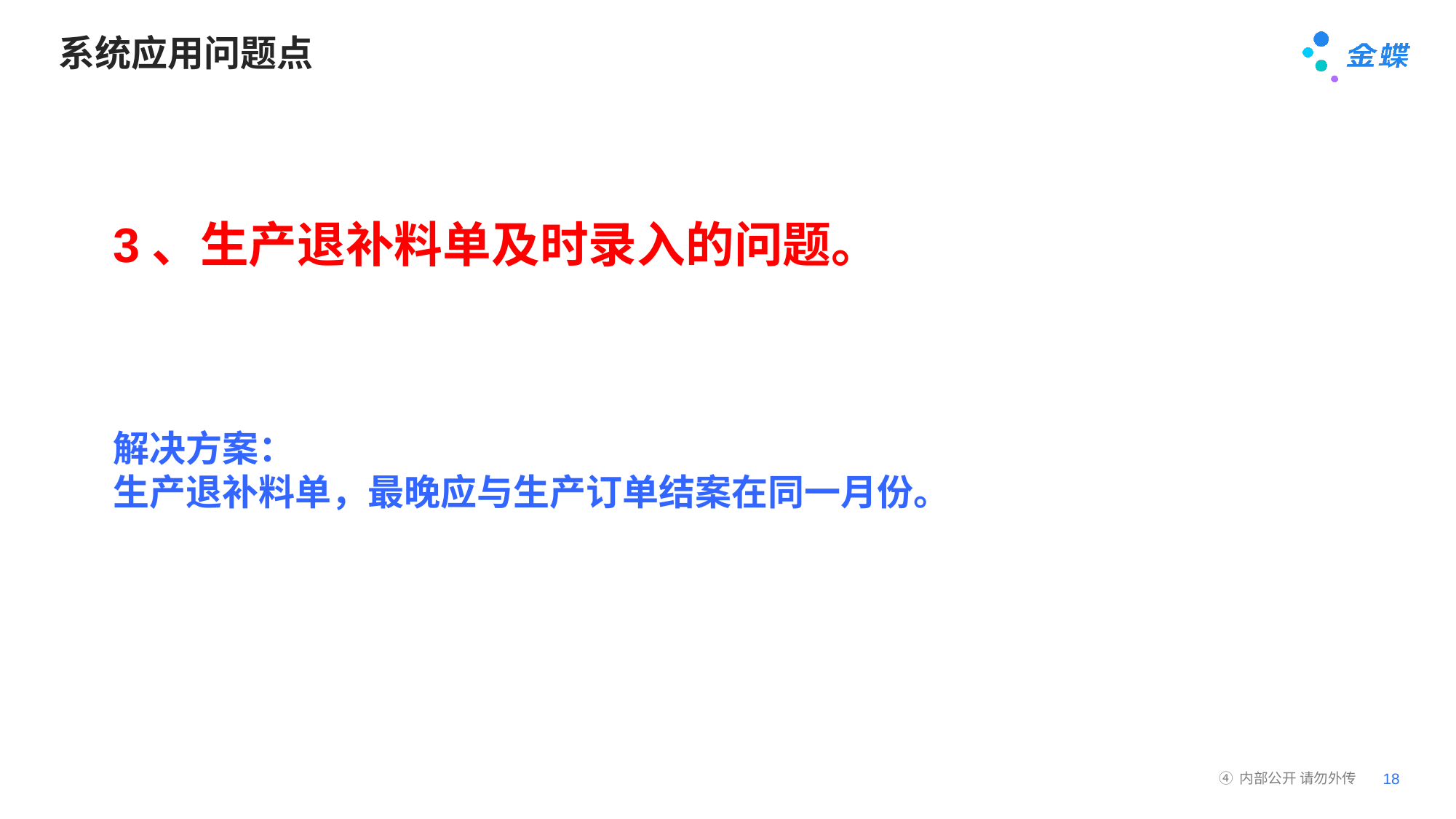

# 系统应用问题点
3、生产退补料单及时录入的问题。

解决方案：
生产退补料单，最晚应与生产订单结案在同一月份。